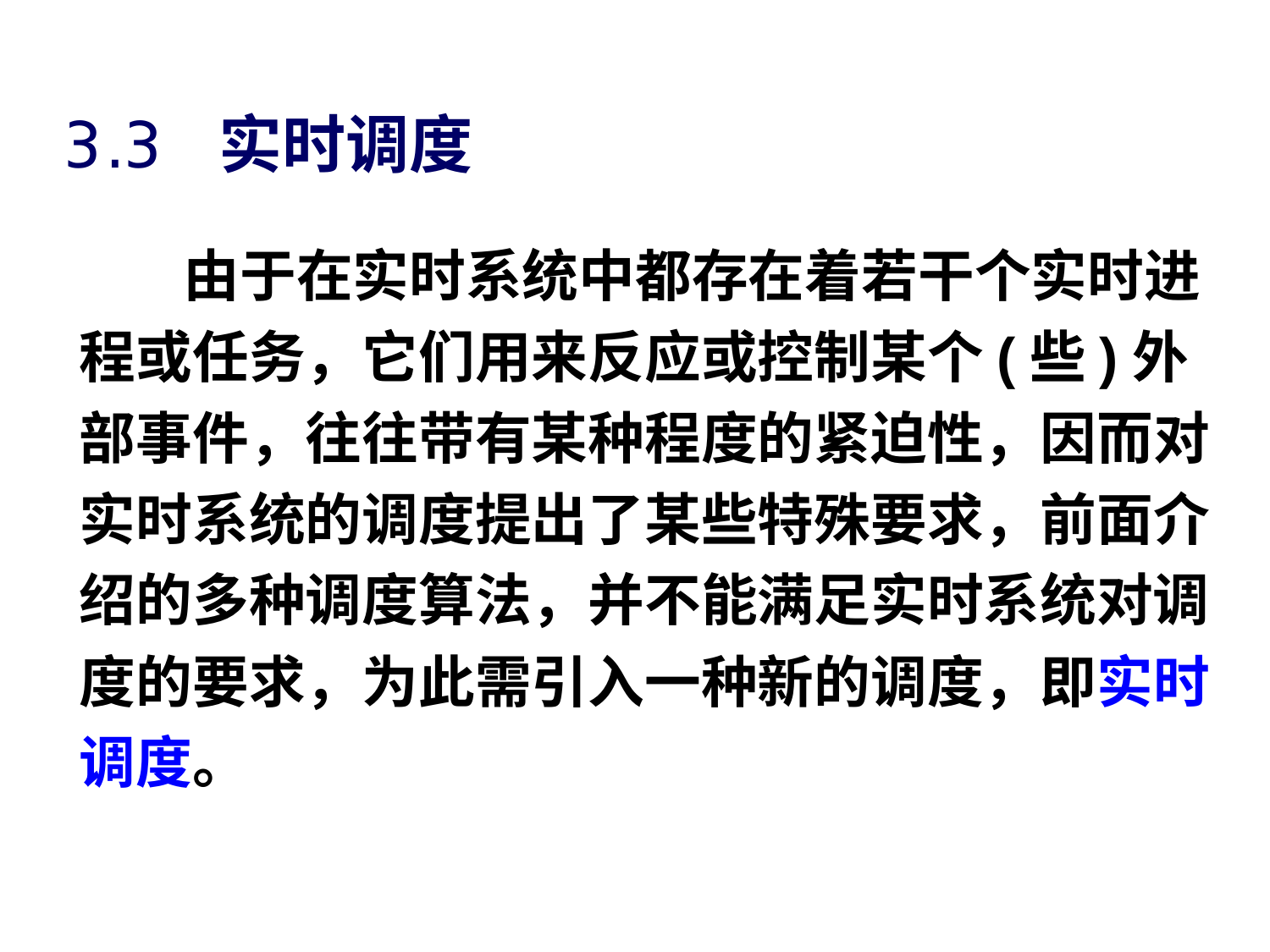

# 3.3  实时调度
       由于在实时系统中都存在着若干个实时进程或任务，它们用来反应或控制某个(些)外部事件，往往带有某种程度的紧迫性，因而对实时系统的调度提出了某些特殊要求，前面介绍的多种调度算法，并不能满足实时系统对调度的要求，为此需引入一种新的调度，即实时调度。
48